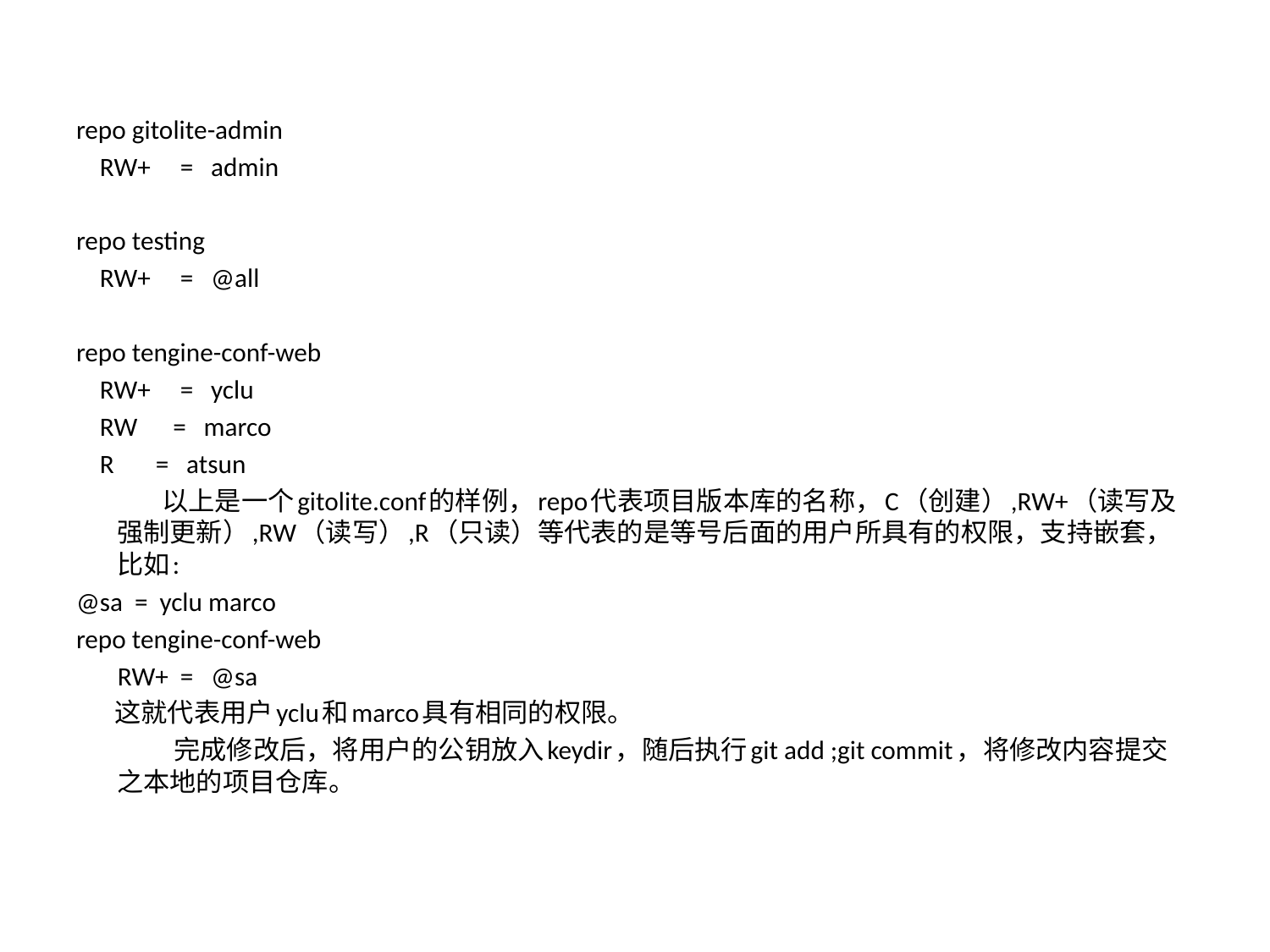

#
repo gitolite-admin
    RW+     =   admin

repo testing
    RW+     =   @all

repo tengine-conf-web
    RW+     =   yclu
    RW      =   marco
    R       =   atsun
              以上是一个gitolite.conf的样例，repo代表项目版本库的名称，C（创建）,RW+（读写及强制更新）,RW（读写）,R（只读）等代表的是等号后面的用户所具有的权限，支持嵌套，比如:
@sa  =  yclu marco
repo tengine-conf-web
       RW+  =   @sa
      这就代表用户yclu和marco具有相同的权限。
                完成修改后，将用户的公钥放入keydir，随后执行git add ;git commit，将修改内容提交之本地的项目仓库。